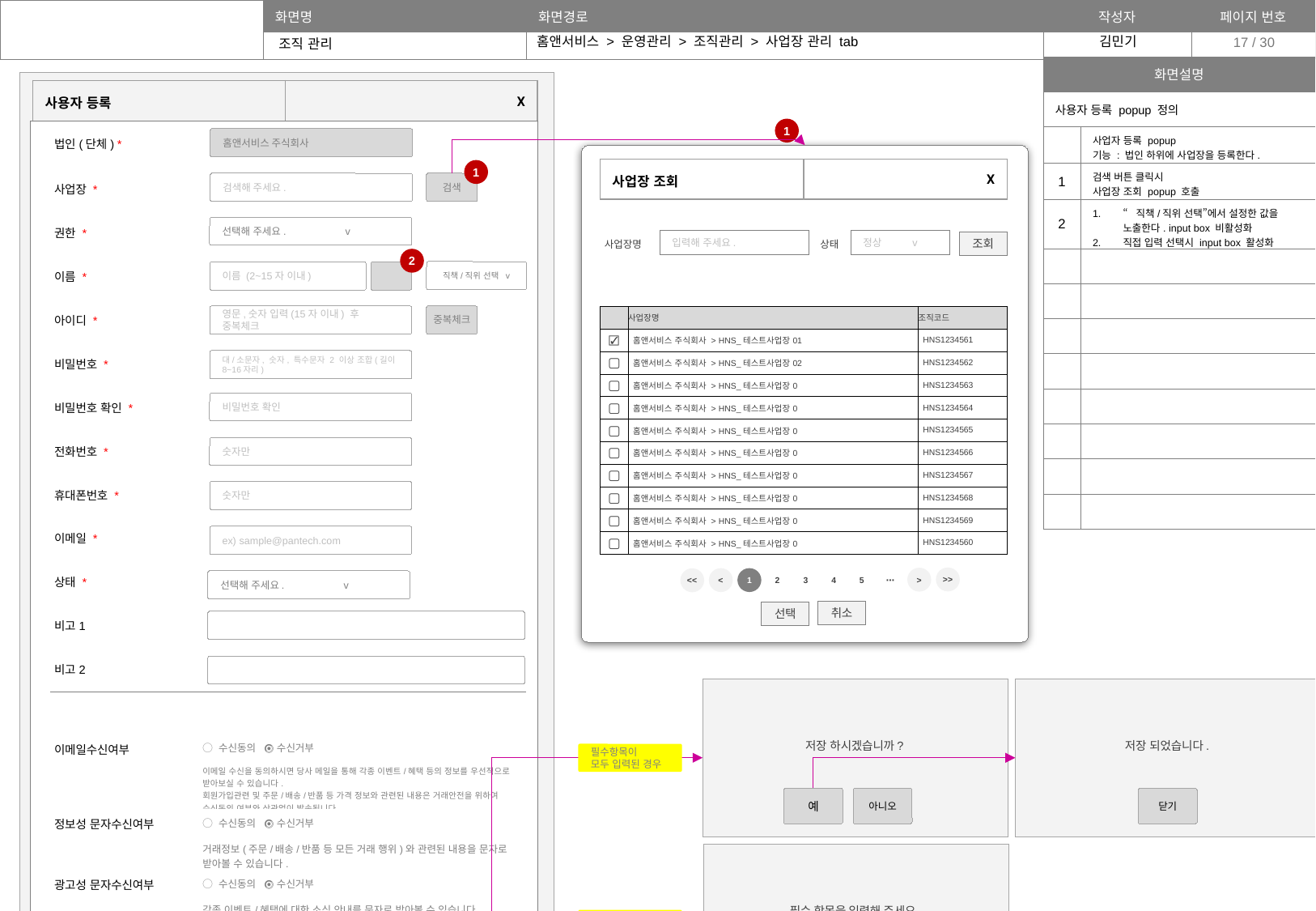

1.사용자 등록 popup
권한, 직책/직위 선택, 상태 옵션 정의
홈앤서비스 > 운영관리 > 조직관리 > 사업장 관리 tab
17
조직 관리
| 화면설명 |  |
| --- | --- |
| 사용자 등록 popup 정의 |  |
|  | 사업자 등록 popup 기능 : 법인 하위에 사업장을 등록한다. |
| 1 | 검색 버튼 클릭시 사업장 조회 popup 호출 |
| 2 | “직책/직위 선택”에서 설정한 값을 노출한다. input box 비활성화 직접 입력 선택시 input box 활성화 |
|  |  |
|  |  |
|  |  |
|  |  |
|  |  |
|  |  |
|  |  |
|  |  |

| 사용자 등록 | X |
| --- | --- |
1
| 법인(단체) \* |  |
| --- | --- |
| 사업장 \* |  |
| 권한 \* |  |
| 이름 \* |  |
| 아이디 \* |  |
| 비밀번호 \* |  |
| 비밀번호 확인 \* |  |
| 전화번호 \* |  |
| 휴대폰번호 \* |  |
| 이메일 \* |  |
| 상태 \* |  |
| 비고1 |  |
| 비고2 |  |
|  |  |
| 이메일수신여부 | ◯ 수신동의 🔘 수신거부 이메일 수신을 동의하시면 당사 메일을 통해 각종 이벤트/혜택 등의 정보를 우선적으로 받아보실 수 있습니다. 회원가입관련 및 주문/배송/반품 등 가격 정보와 관련된 내용은 거래안전을 위하여 수신동의 여부와 상관없이 발송됩니다. |
| 정보성 문자수신여부 | ◯ 수신동의 🔘 수신거부 거래정보(주문/배송/반품 등 모든 거래 행위)와 관련된 내용을 문자로 받아볼 수 있습니다. |
| 광고성 문자수신여부 | ◯ 수신동의 🔘 수신거부 각종 이벤트/혜택에 대한 소식 안내를 문자로 받아볼 수 있습니다. |
홈앤서비스 주식회사

| 사업장 조회 | X |
| --- | --- |
1
검색해 주세요.
검색
선택해 주세요.                     v
| 사업장명 |  | 상태 |
| --- | --- | --- |
입력해 주세요.
정상          v
조회
2
직책/직위 선택  v
이름 (2~15자 이내)

영문,숫자 입력(15자 이내) 후 중복체크
중복체크
|  | 사업장명 | 조직코드 |
| --- | --- | --- |
| ☑️ | 홈앤서비스 주식회사 > HNS\_테스트사업장01 | HNS1234561 |
| ▢ | 홈앤서비스 주식회사 > HNS\_테스트사업장02 | HNS1234562 |
| ▢ | 홈앤서비스 주식회사 > HNS\_테스트사업장0 | HNS1234563 |
| ▢ | 홈앤서비스 주식회사 > HNS\_테스트사업장0 | HNS1234564 |
| ▢ | 홈앤서비스 주식회사 > HNS\_테스트사업장0 | HNS1234565 |
| ▢ | 홈앤서비스 주식회사 > HNS\_테스트사업장0 | HNS1234566 |
| ▢ | 홈앤서비스 주식회사 > HNS\_테스트사업장0 | HNS1234567 |
| ▢ | 홈앤서비스 주식회사 > HNS\_테스트사업장0 | HNS1234568 |
| ▢ | 홈앤서비스 주식회사 > HNS\_테스트사업장0 | HNS1234569 |
| ▢ | 홈앤서비스 주식회사 > HNS\_테스트사업장0 | HNS1234560 |
대/소문자, 숫자, 특수문자 2 이상 조합(길이 8~16자리)
비밀번호 확인
숫자만
숫자만
ex) sample@pantech.com
>>
⋯
>
3
4
5
<
1
2
<<
선택해 주세요.                     v
취소
선택

저장 하시겠습니까?
저장 되었습니다.
필수항목이
모두 입력된 경우
예
아니오
닫기

필수 항목을 입력해 주세요.
필수항목이
미 입력된 경우
닫기
저장
취소